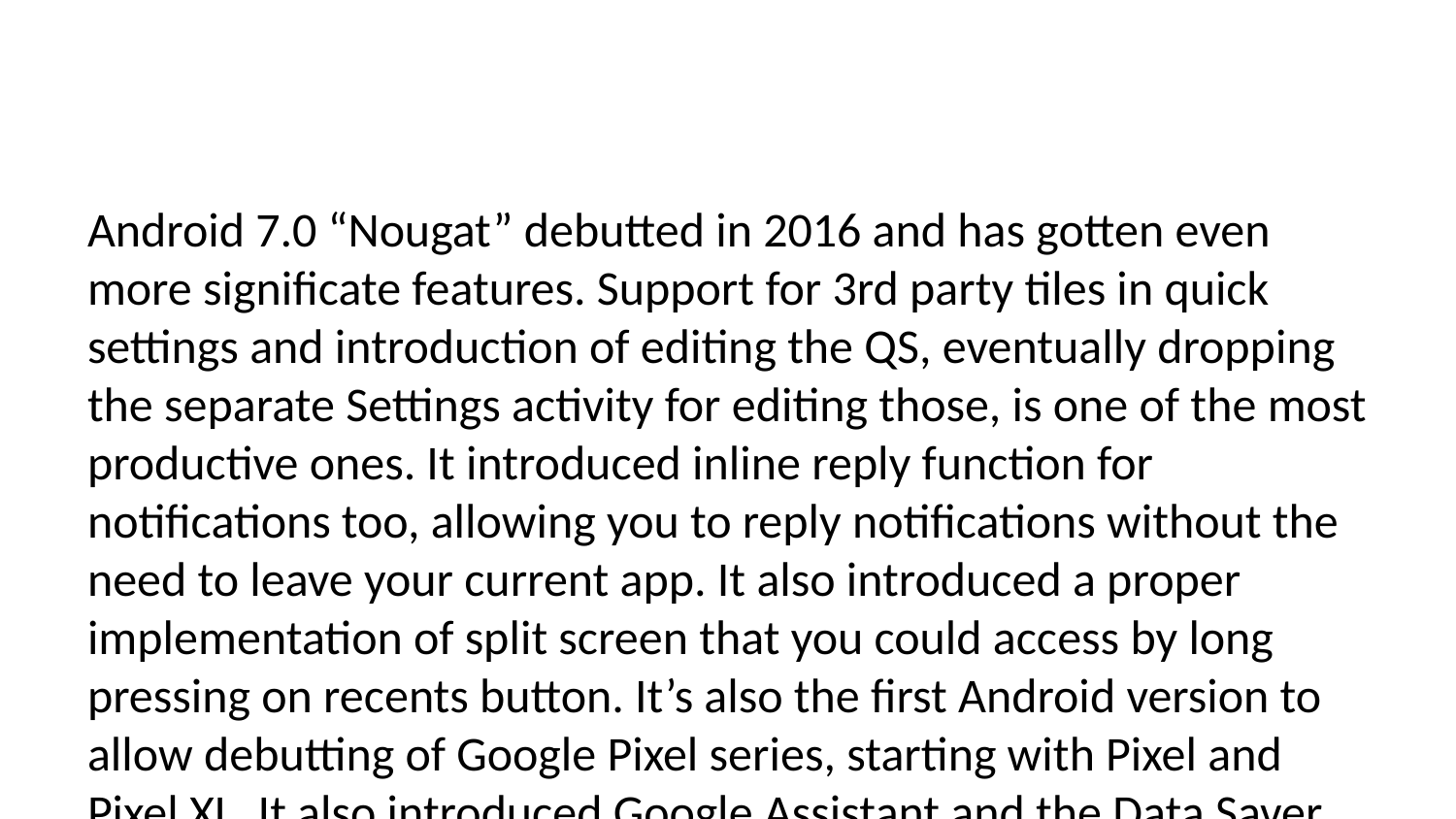

Android 7.0 “Nougat” debutted in 2016 and has gotten even more significate features. Support for 3rd party tiles in quick settings and introduction of editing the QS, eventually dropping the separate Settings activity for editing those, is one of the most productive ones. It introduced inline reply function for notifications too, allowing you to reply notifications without the need to leave your current app. It also introduced a proper implementation of split screen that you could access by long pressing on recents button. It’s also the first Android version to allow debutting of Google Pixel series, starting with Pixel and Pixel XL. It also introduced Google Assistant and the Data Saver feature. Along with those, although less known, it also introduced hamburger menu in Settings, allowing you to jump between Settings menus without the need to go back. Its easter egg would show you a card styled letter “N”, which would bring up the famous QS-dependent cat game, also named “Neko” (猫, means “Cat” in Japanese) when tapped on multiple times then long pressed.